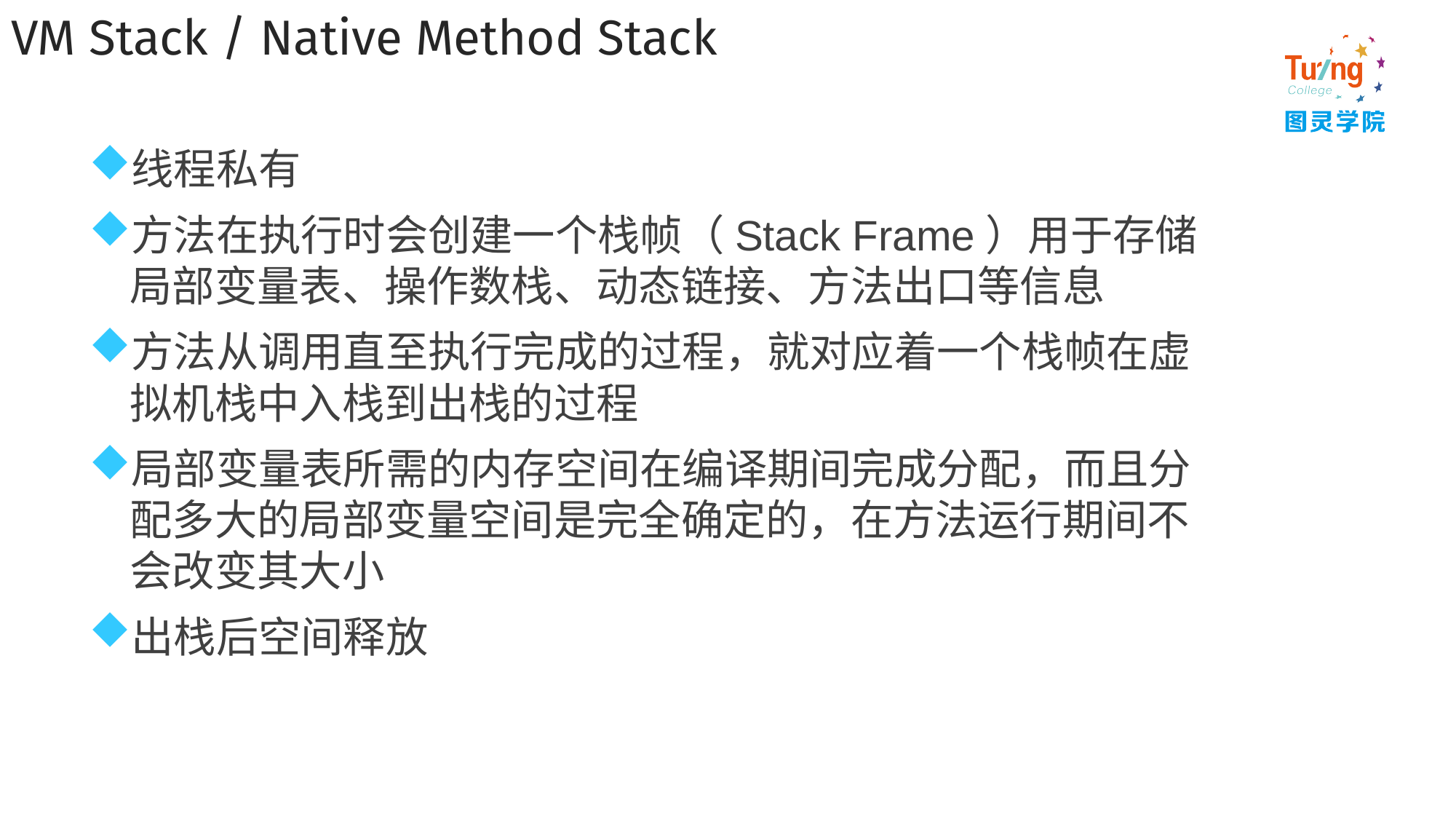

# VM Stack / Native Method Stack
线程私有
方法在执行时会创建一个栈帧（Stack Frame）用于存储局部变量表、操作数栈、动态链接、方法出口等信息
方法从调用直至执行完成的过程，就对应着一个栈帧在虚拟机栈中入栈到出栈的过程
局部变量表所需的内存空间在编译期间完成分配，而且分配多大的局部变量空间是完全确定的，在方法运行期间不会改变其大小
出栈后空间释放